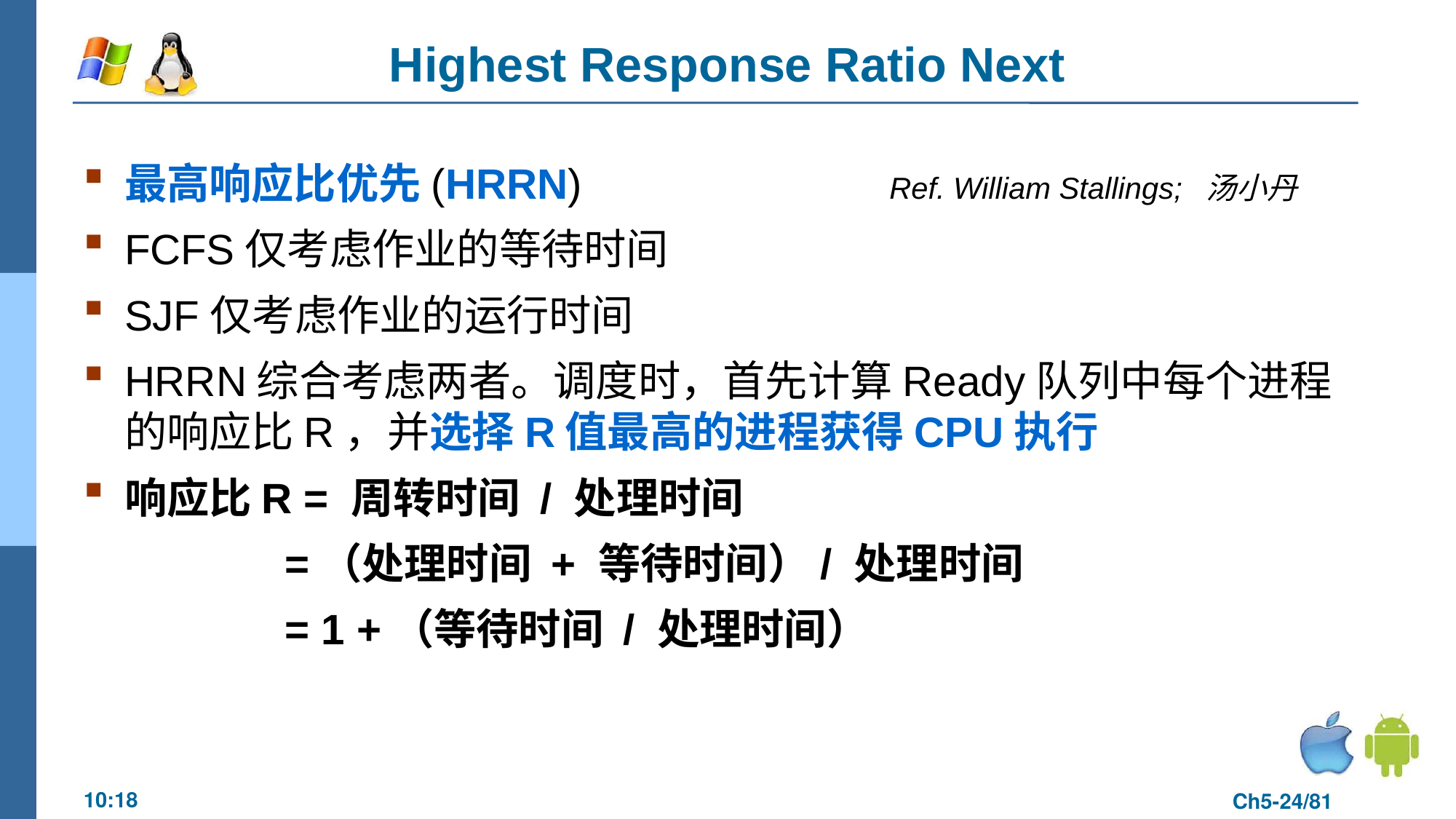

# Highest Response Ratio Next
最高响应比优先(HRRN)                          Ref. William Stallings;  汤小丹
FCFS仅考虑作业的等待时间
SJF仅考虑作业的运行时间
HRRN综合考虑两者。调度时，首先计算Ready队列中每个进程的响应比R，并选择R值最高的进程获得CPU执行
响应比R = 周转时间 / 处理时间
                 =（处理时间 + 等待时间）/ 处理时间
                 = 1 +（等待时间 / 处理时间）